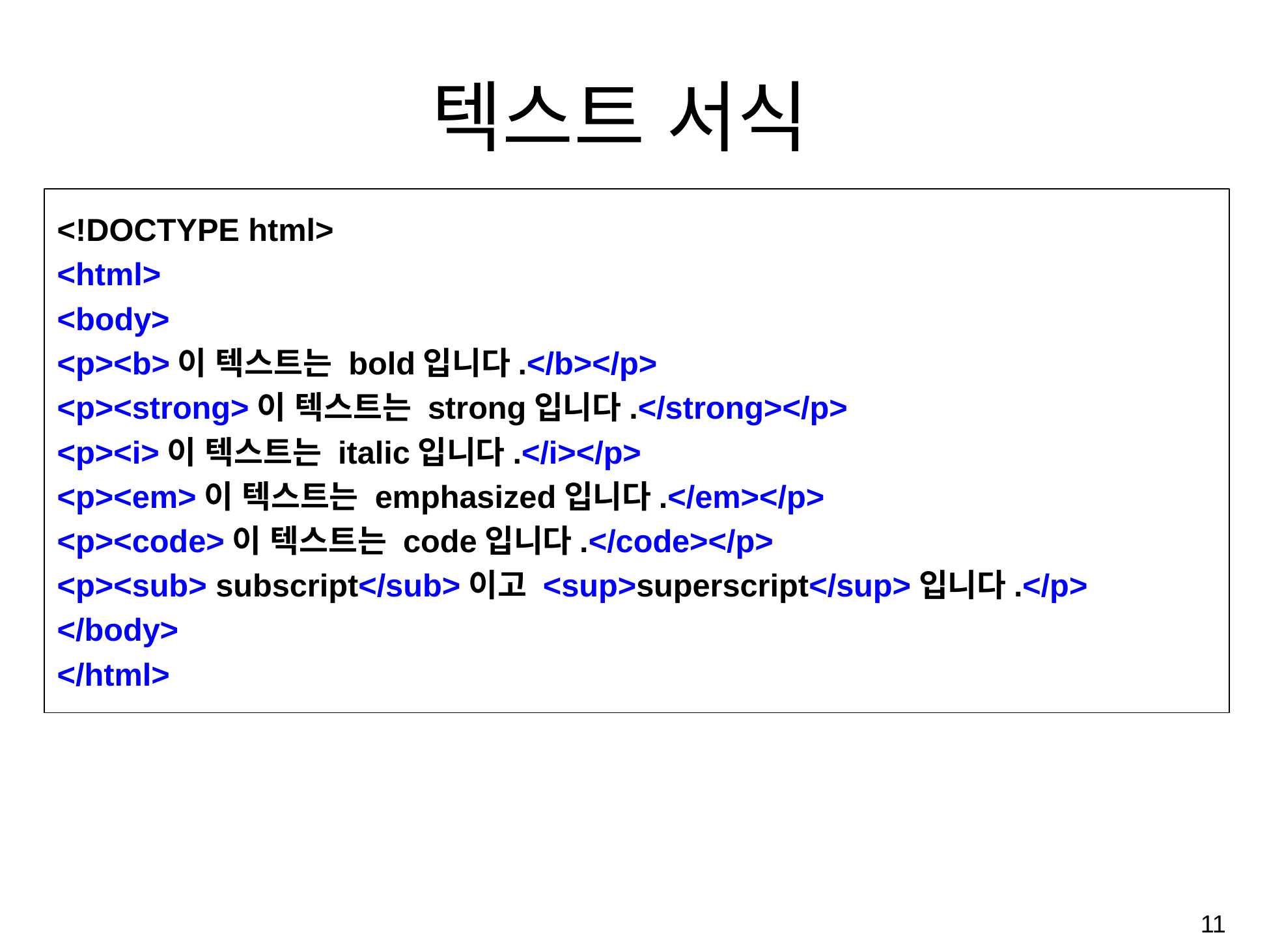

# 텍스트 서식
<!DOCTYPE html>
<html>
<body>
<p><b>이 텍스트는 bold입니다.</b></p>
<p><strong>이 텍스트는 strong입니다.</strong></p>
<p><i>이 텍스트는 italic입니다.</i></p>
<p><em>이 텍스트는 emphasized입니다.</em></p>
<p><code>이 텍스트는 code입니다.</code></p>
<p><sub> subscript</sub>이고 <sup>superscript</sup>입니다.</p>
</body>
</html>
11